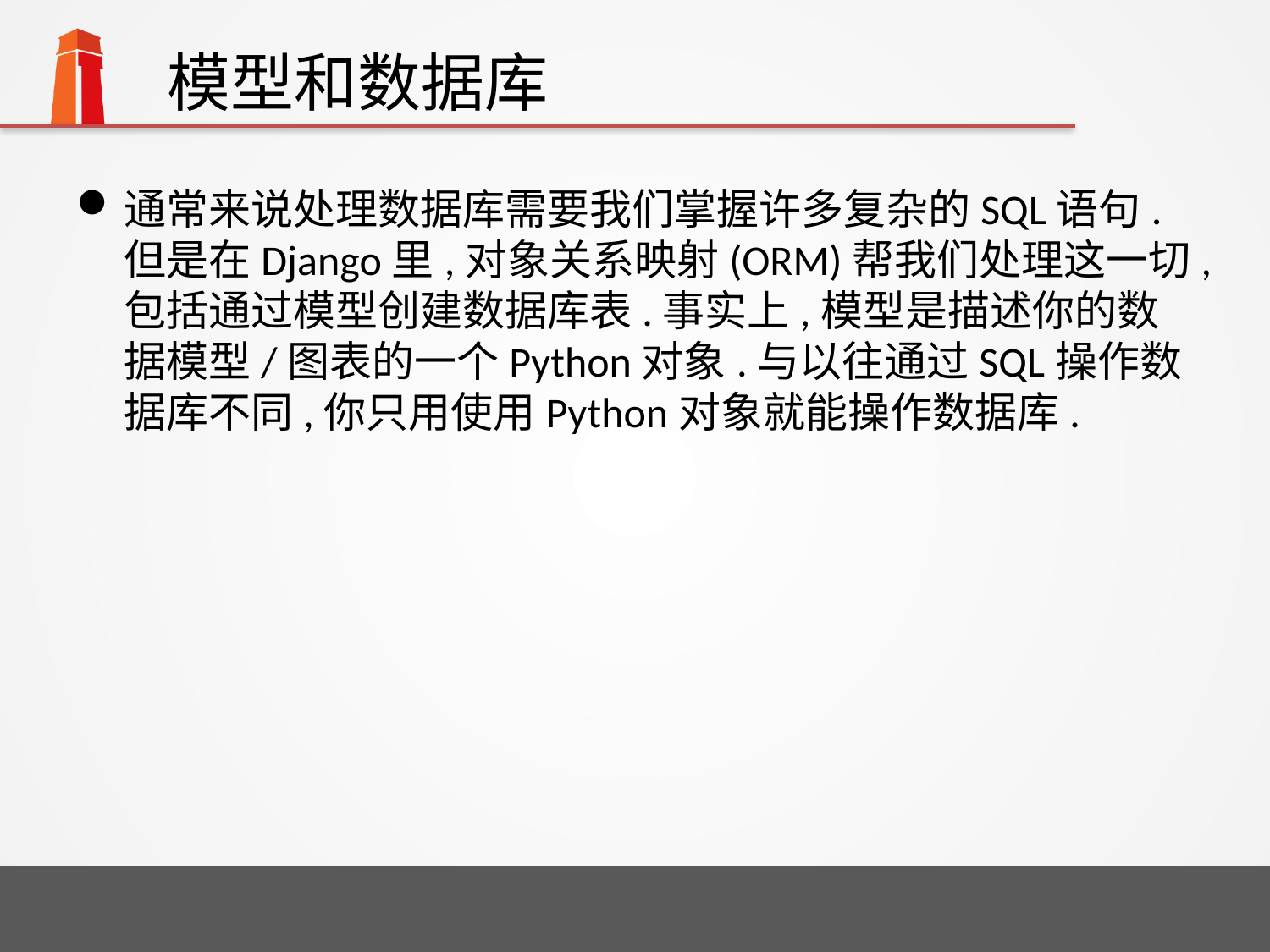

# 模型和数据库
通常来说处理数据库需要我们掌握许多复杂的SQL语句.但是在Django里,对象关系映射(ORM)帮我们处理这一切,包括通过模型创建数据库表.事实上,模型是描述你的数据模型/图表的一个Python对象.与以往通过SQL操作数据库不同,你只用使用Python对象就能操作数据库.